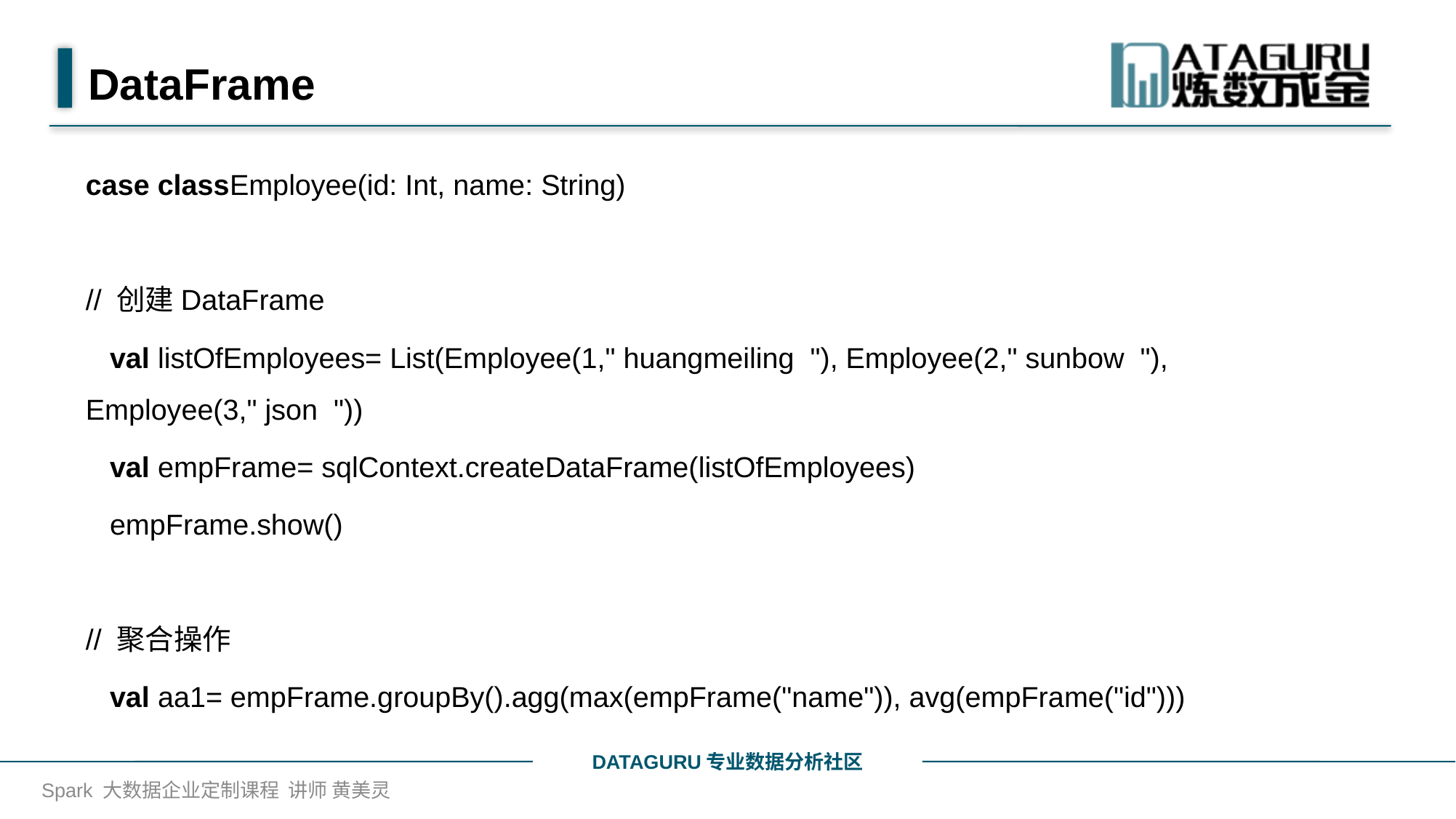

# DataFrame
case classEmployee(id: Int, name: String)

// 创建DataFrame
   val listOfEmployees= List(Employee(1," huangmeiling  "), Employee(2," sunbow  "), Employee(3," json  "))
   val empFrame= sqlContext.createDataFrame(listOfEmployees)
   empFrame.show()

// 聚合操作
   val aa1= empFrame.groupBy().agg(max(empFrame("name")), avg(empFrame("id")))